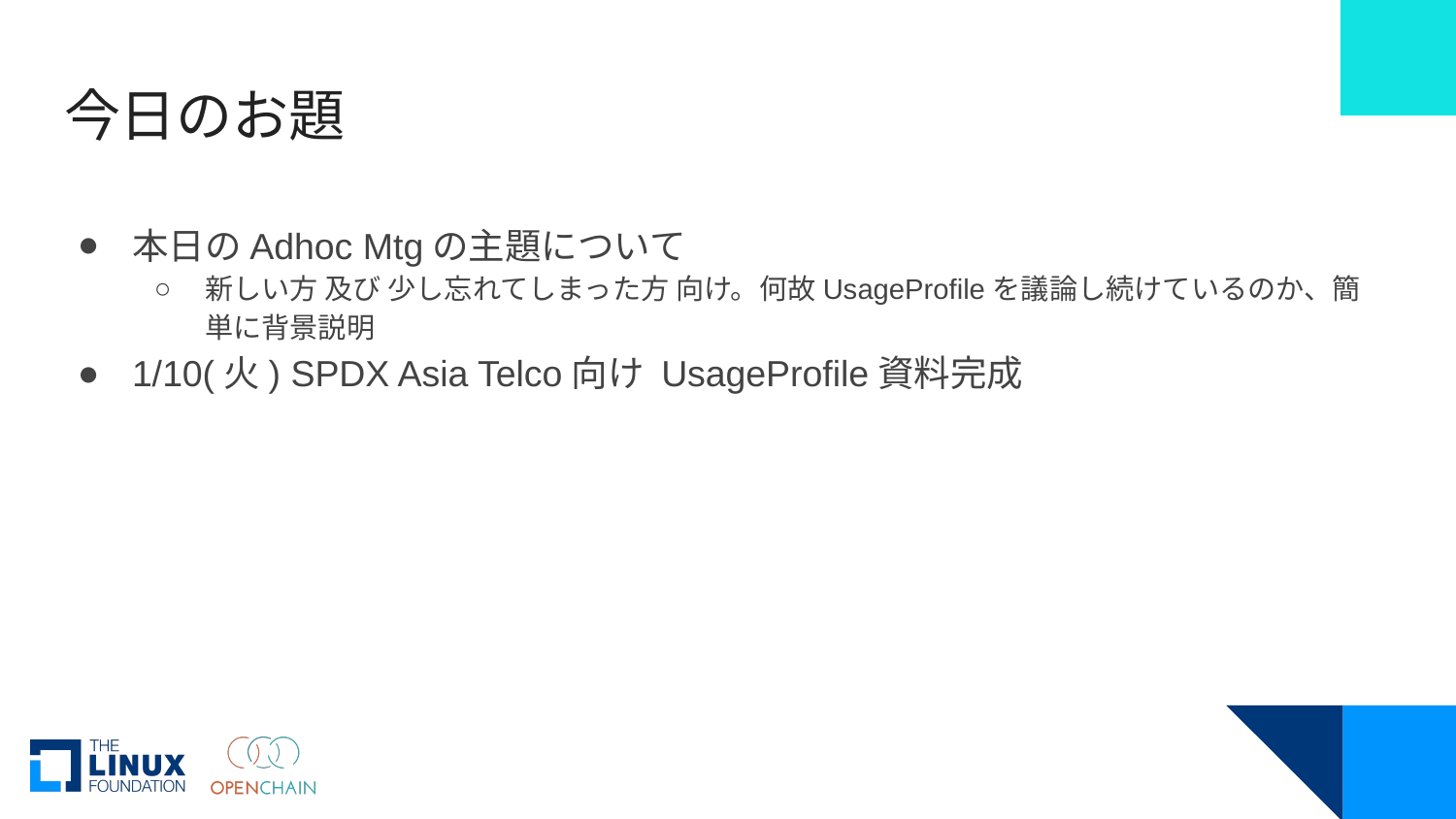

# 今日のお題
本日のAdhoc Mtgの主題について
新しい方 及び 少し忘れてしまった方 向け。何故UsageProfileを議論し続けているのか、簡単に背景説明
1/10(火) SPDX Asia Telco向け UsageProfile資料完成